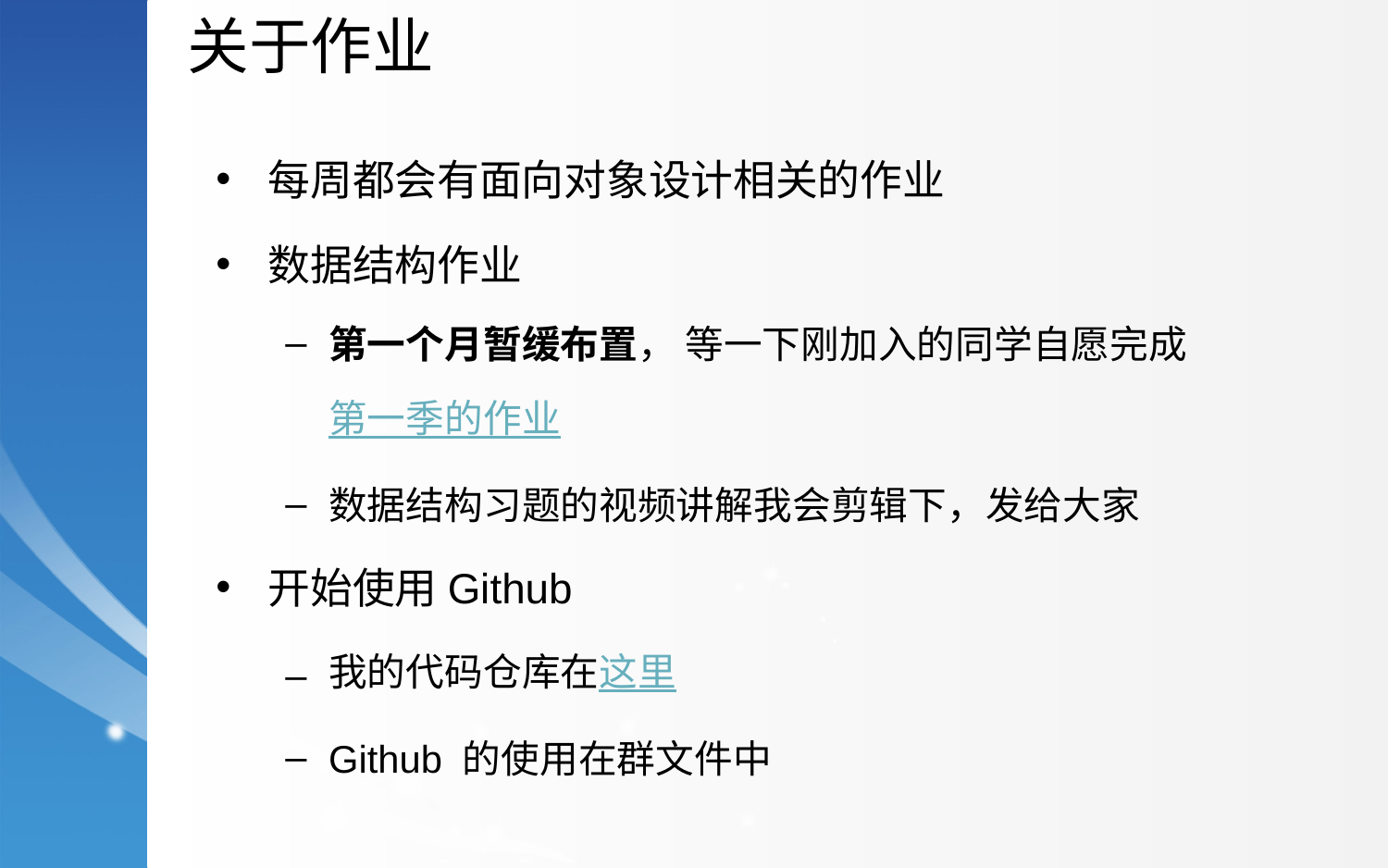

关于作业
每周都会有面向对象设计相关的作业
数据结构作业
第一个月暂缓布置， 等一下刚加入的同学自愿完成第一季的作业
数据结构习题的视频讲解我会剪辑下，发给大家
开始使用Github
我的代码仓库在这里
Github 的使用在群文件中